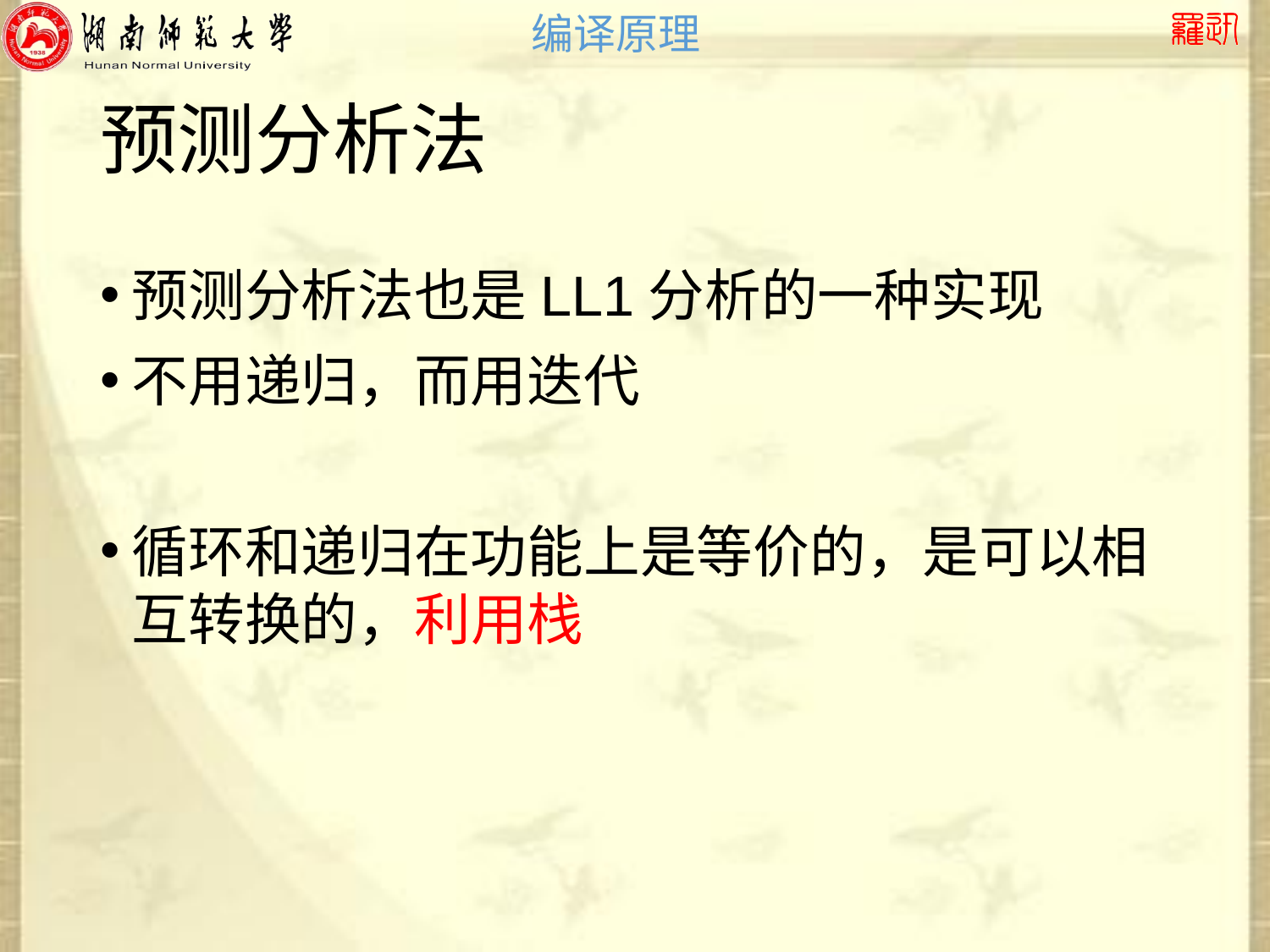

# 预测分析法
预测分析法也是LL1分析的一种实现
不用递归，而用迭代

循环和递归在功能上是等价的，是可以相互转换的，利用栈